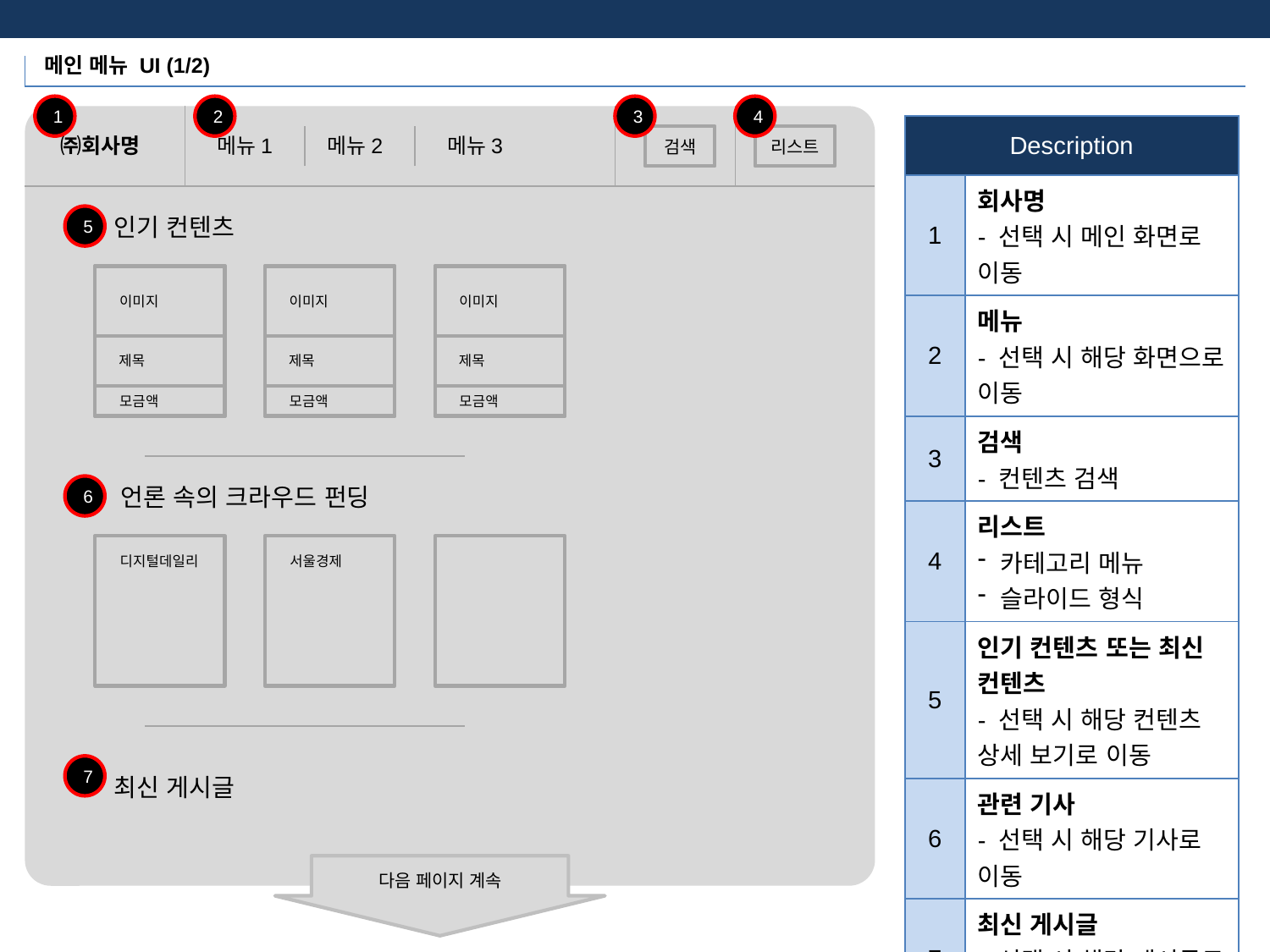

메인 메뉴 UI (1/2)
1
2
3
4

| Description |  |
| --- | --- |
| 1 | 회사명 - 선택 시 메인 화면로 이동 |
| 2 | 메뉴 - 선택 시 해당 화면으로 이동 |
| 3 | 검색 - 컨텐츠 검색 |
| 4 | 리스트 카테고리 메뉴 슬라이드 형식 |
| 5 | 인기 컨텐츠 또는 최신 컨텐츠 - 선택 시 해당 컨텐츠 상세 보기로 이동 |
| 6 | 관련 기사 - 선택 시 해당 기사로 이동 |
| 7 | 최신 게시글 - 선택 시 해당 게시글로 이동 |
㈜회사명
메뉴1
메뉴2
메뉴3
검색
리스트
5
인기 컨텐츠

이미지
이미지
이미지
제목
제목
제목

모금액
모금액
모금액
6
언론 속의 크라우드 펀딩

디지털데일리
서울경제
7
최신 게시글
다음 페이지 계속